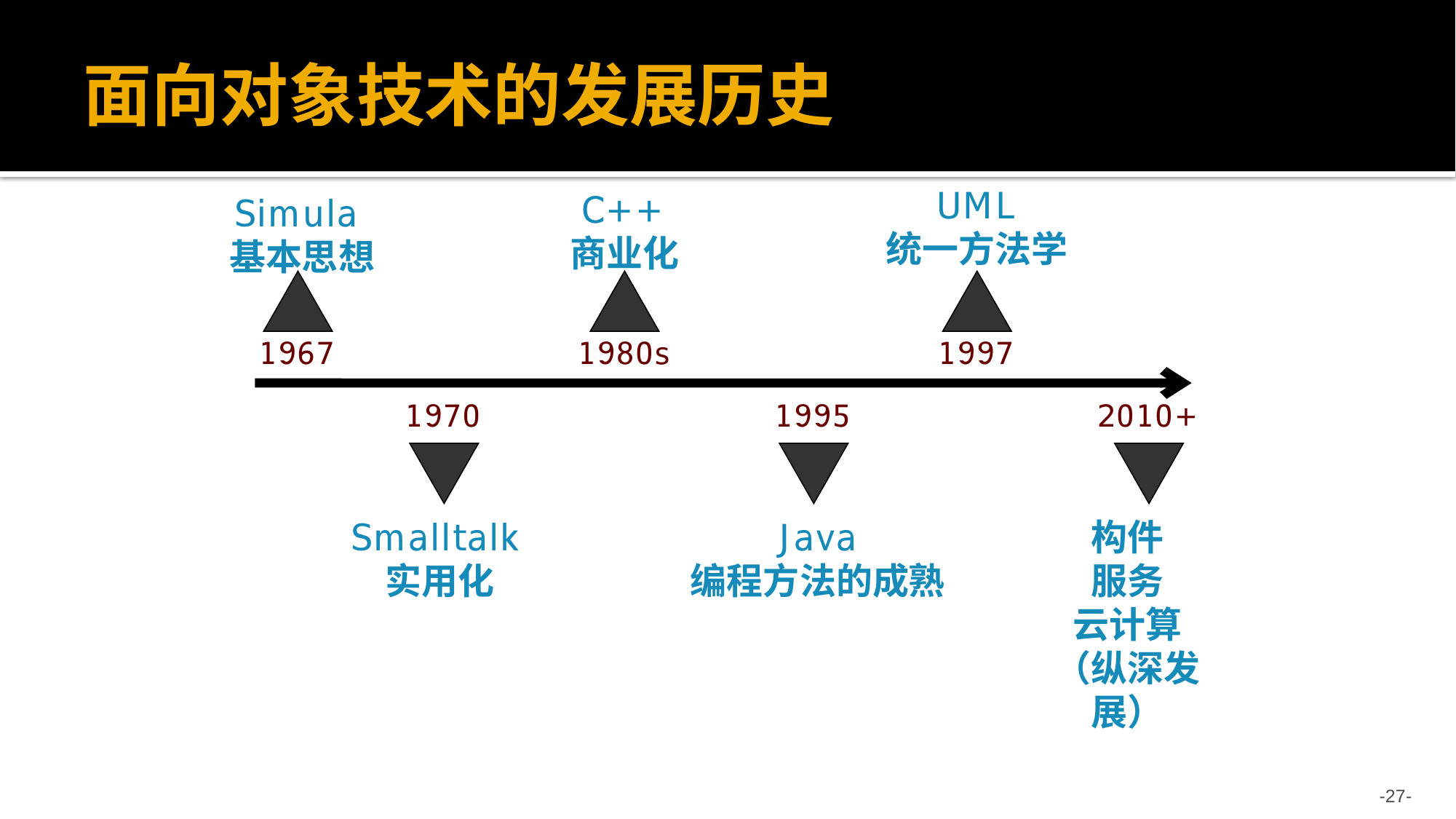

# 面向对象技术的发展历史
UML
统一方法学
C++
商业化
Simula基本思想

1967
1980s
1997

1970
1995
2010+

构件
服务
云计算
（纵深发展）
Smalltalk实用化
Java
编程方法的成熟
-27-